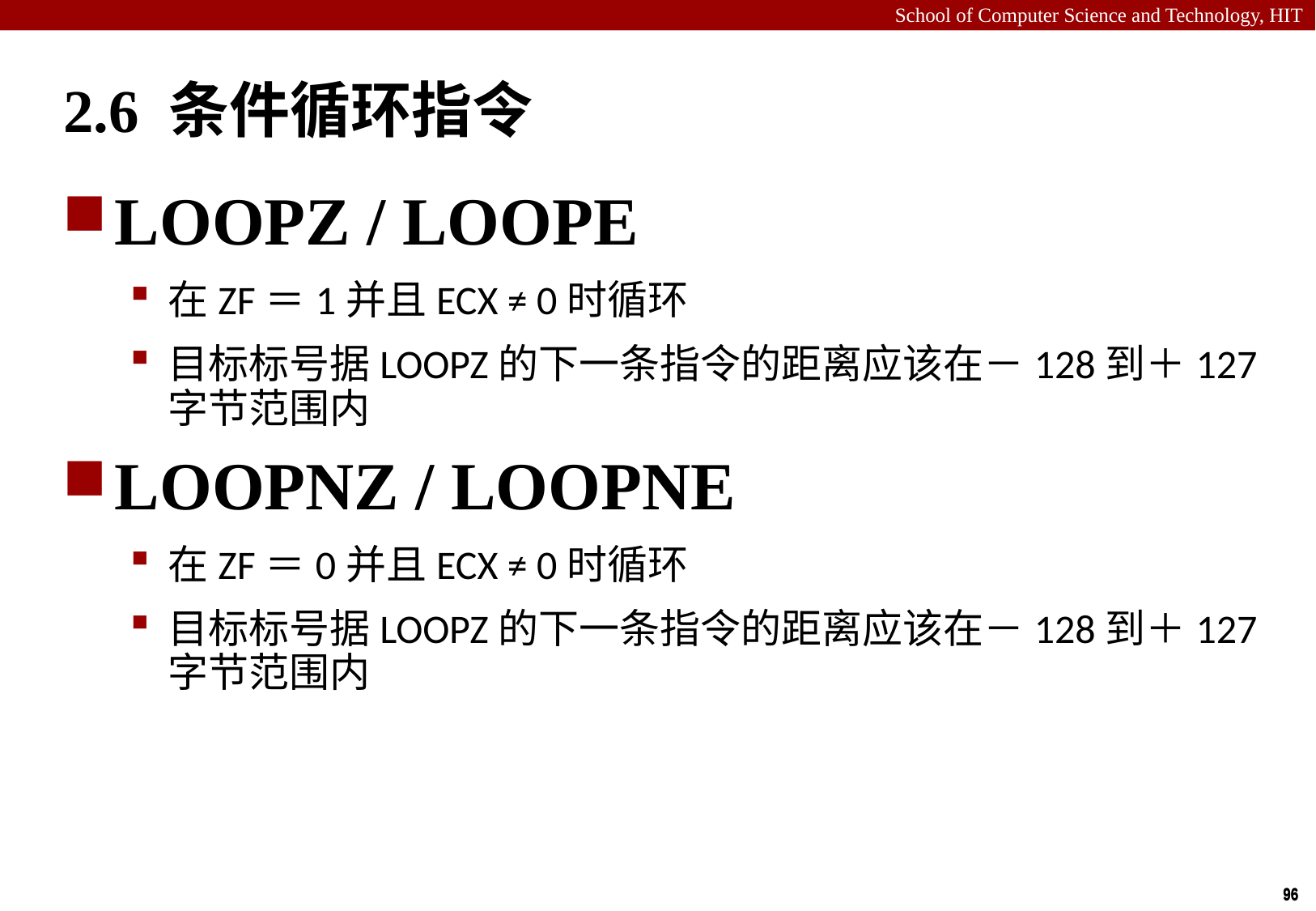

# 2.6 条件循环指令
LOOPZ / LOOPE
在ZF＝1并且ECX ≠ 0时循环
目标标号据LOOPZ的下一条指令的距离应该在－128到＋127字节范围内
LOOPNZ / LOOPNE
在ZF＝0并且ECX ≠ 0时循环
目标标号据LOOPZ的下一条指令的距离应该在－128到＋127字节范围内